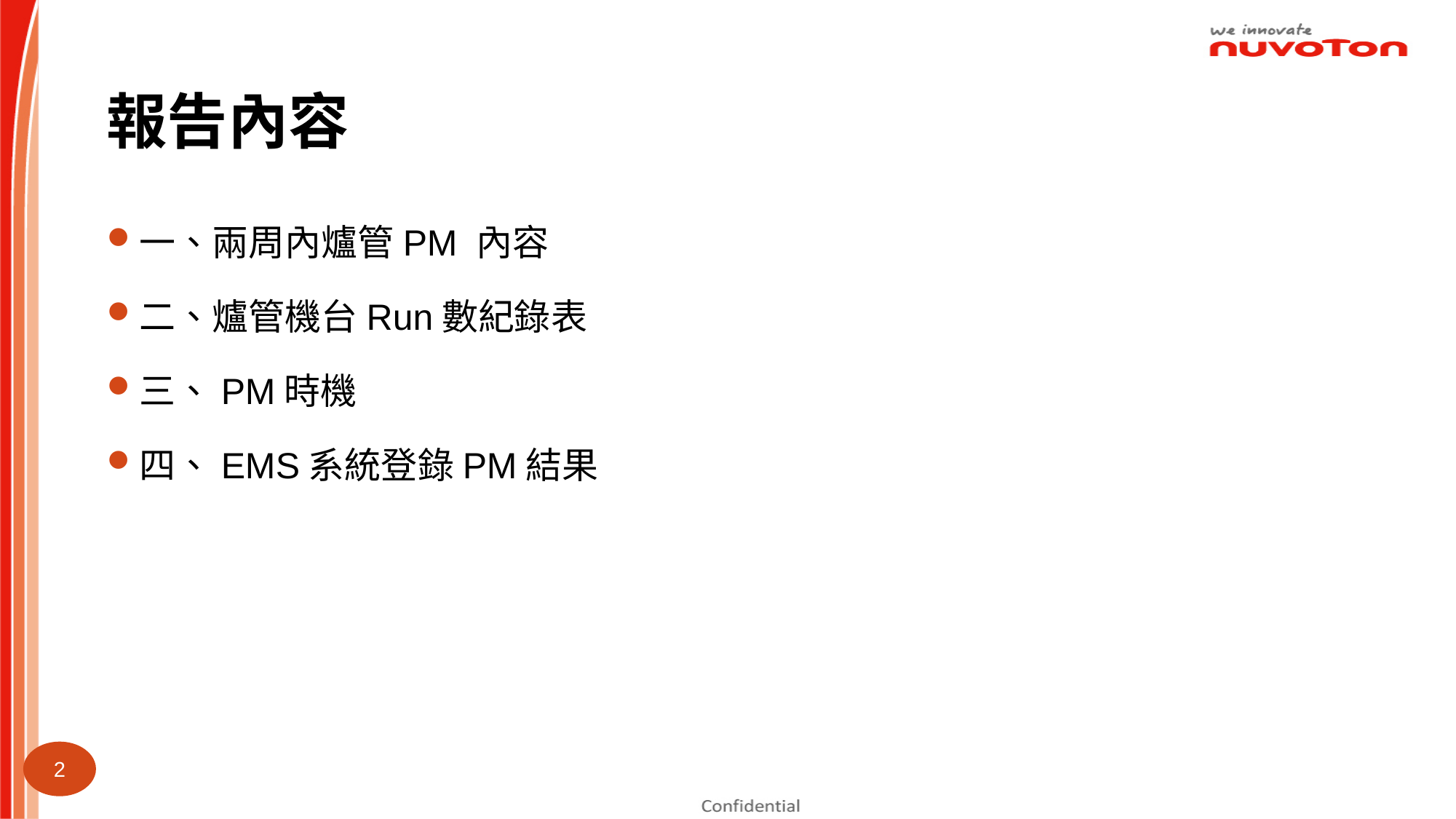

# 報告內容
一、兩周內爐管PM 內容
二、爐管機台Run數紀錄表
三、PM時機
四、EMS系統登錄PM結果

2